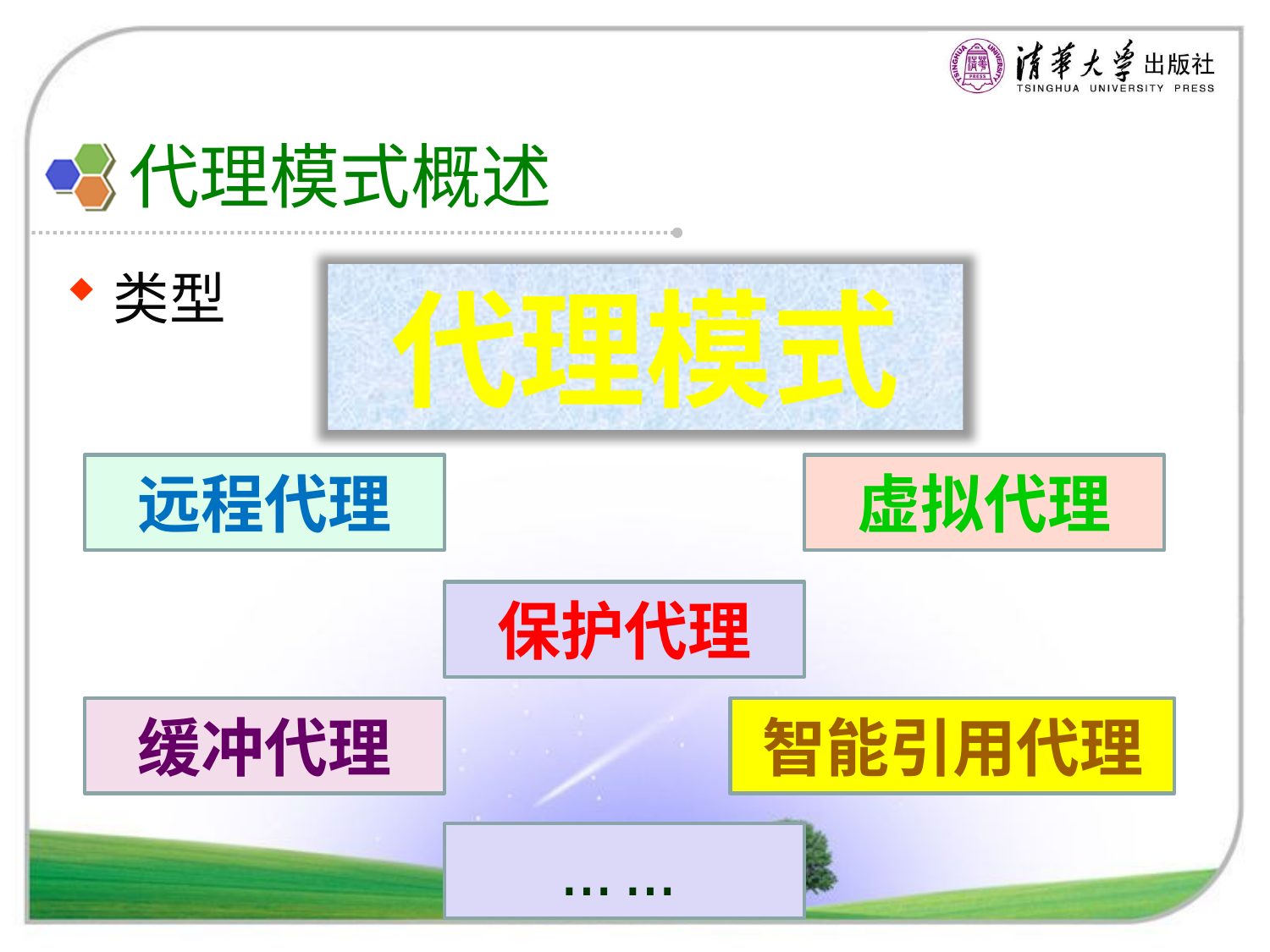

# 代理模式概述
类型
代理模式
远程代理
虚拟代理
保护代理
缓冲代理
智能引用代理
……